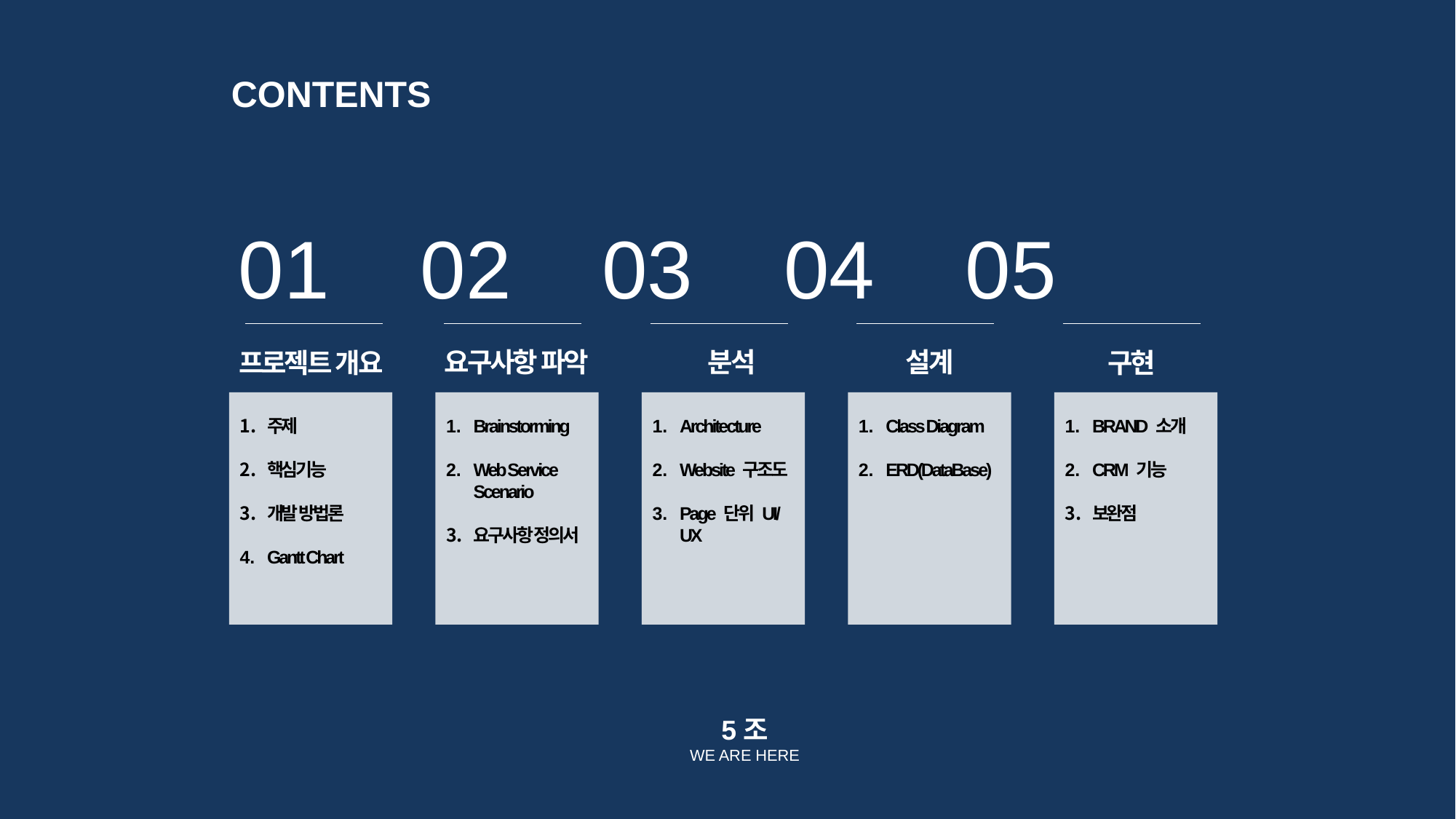

CONTENTS
01    02    03    04    05
요구사항 파악
분석
설계
프로젝트 개요
구현

주제

핵심기능

개발 방법론

Gantt Chart

Brainstorming

Web Service Scenario

요구사항 정의서

Architecture

Website 구조도

Page 단위 UI/UX

Class Diagram

ERD(DataBase)

BRAND 소개

CRM 기능

보완점
5조
WE ARE HERE